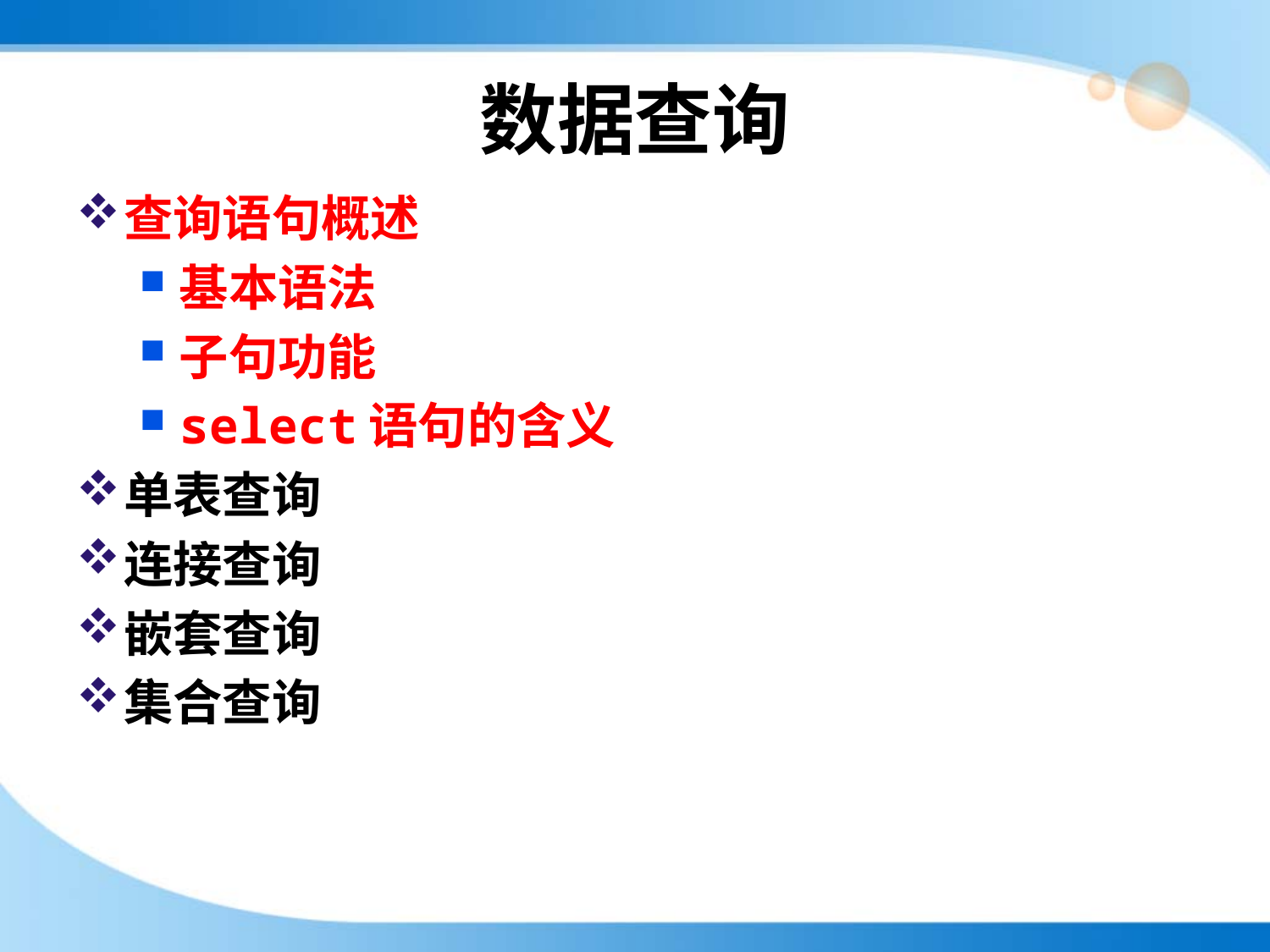

# 数据查询
查询语句概述
基本语法
子句功能
select语句的含义
单表查询
连接查询
嵌套查询
集合查询